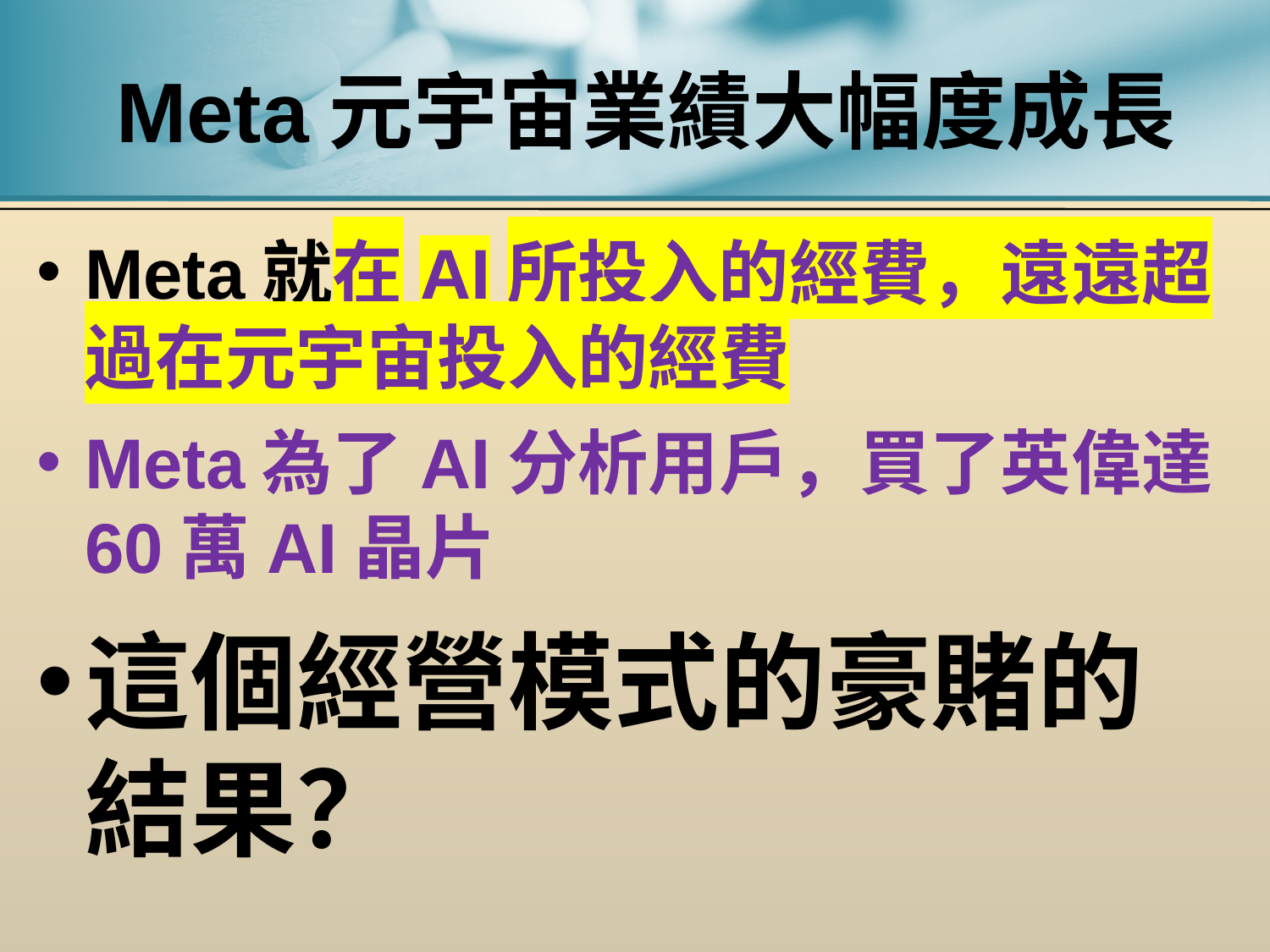

# Meta元宇宙業績大幅度成長
Meta就在AI所投入的經費，遠遠超過在元宇宙投入的經費
Meta為了AI分析用戶，買了英偉達60萬AI晶片
這個經營模式的豪賭的結果？